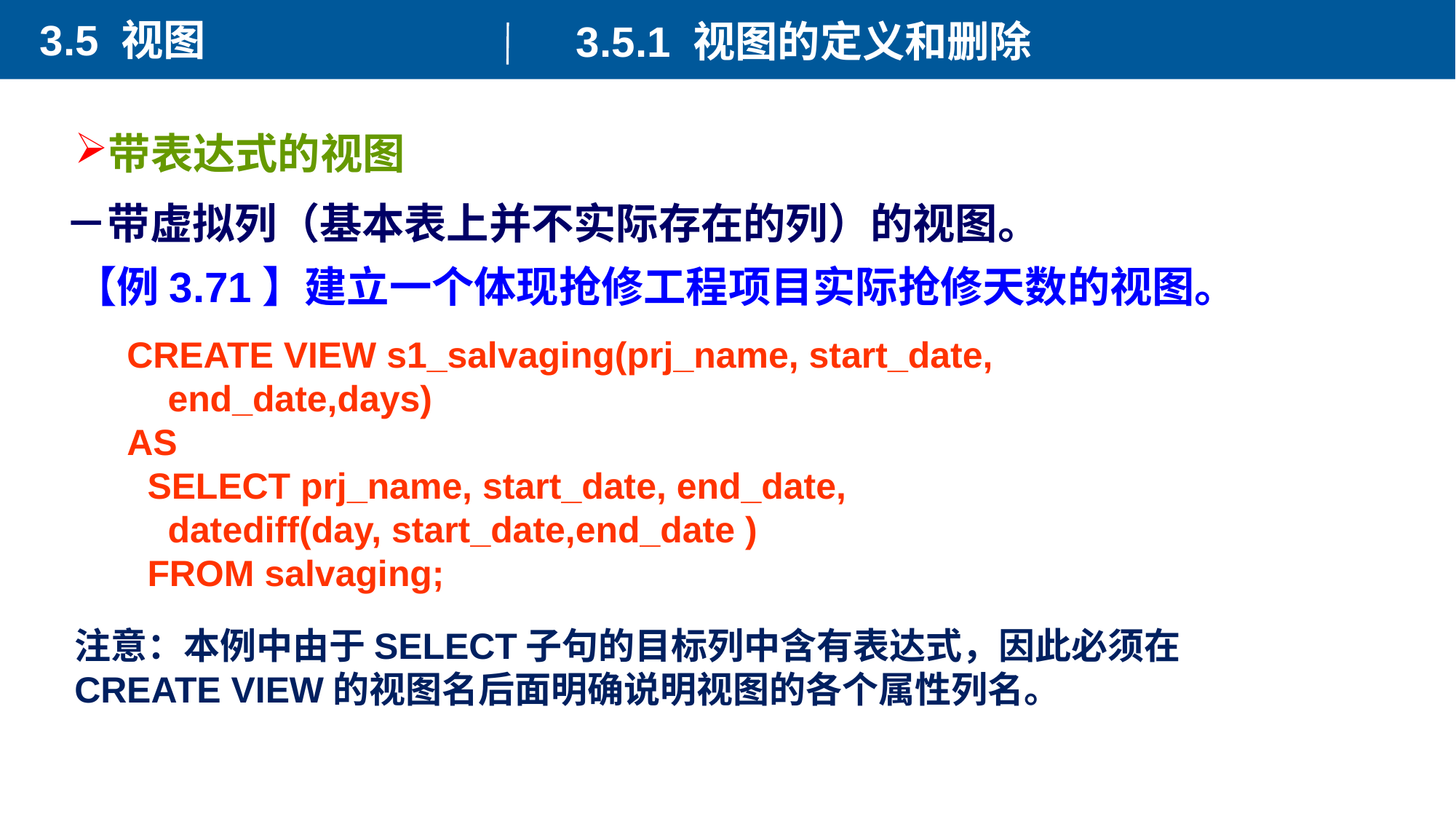

3.5 视图
3.5.1 视图的定义和删除
带表达式的视图
－带虚拟列（基本表上并不实际存在的列）的视图。
【例3.71】建立一个体现抢修工程项目实际抢修天数的视图。
CREATE VIEW s1_salvaging(prj_name, start_date, end_date,days)
AS
  SELECT prj_name, start_date, end_date,   datediff(day, start_date,end_date )
  FROM salvaging;
注意：本例中由于SELECT子句的目标列中含有表达式，因此必须在CREATE VIEW的视图名后面明确说明视图的各个属性列名。